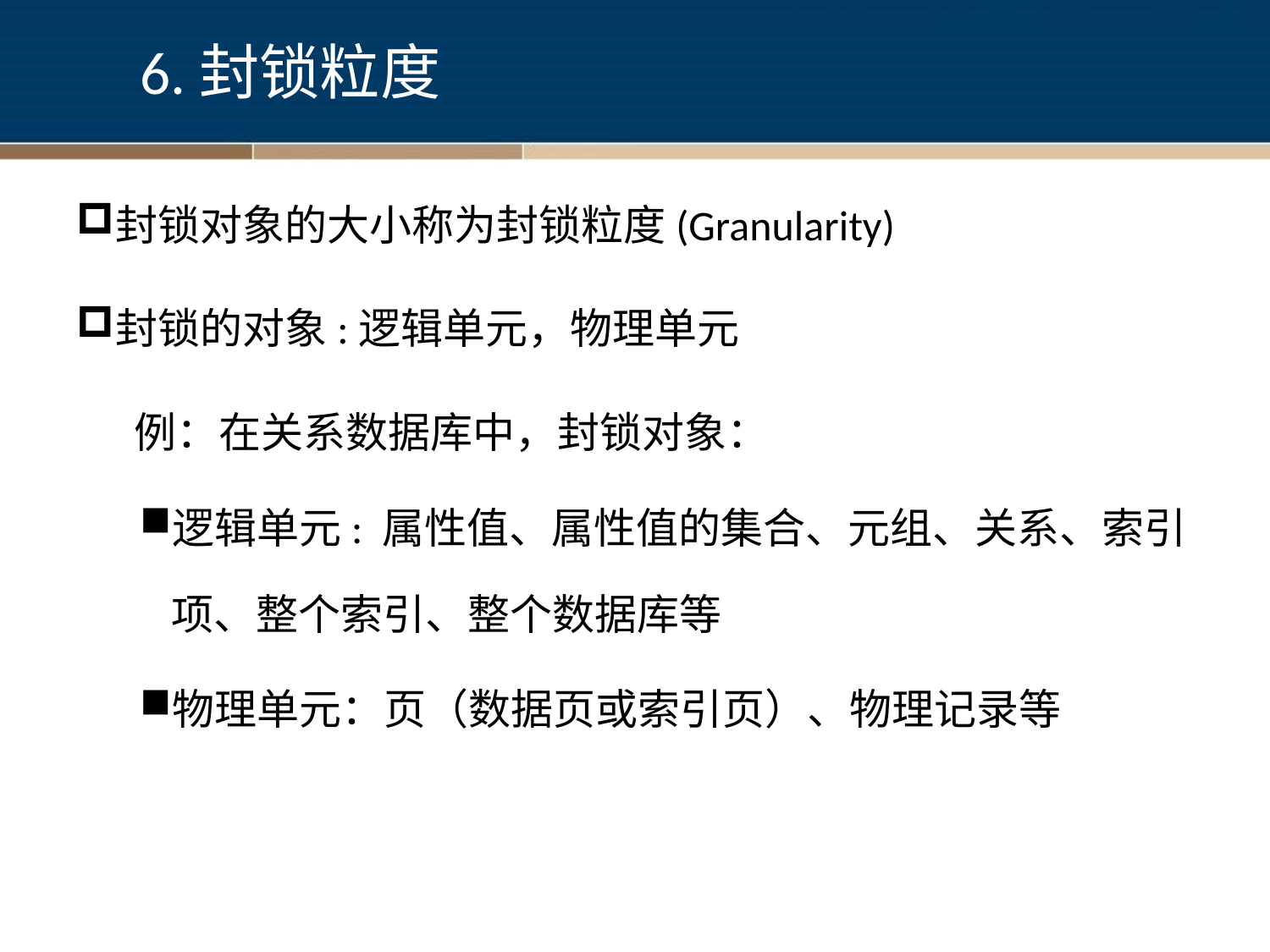

6.封锁粒度
封锁对象的大小称为封锁粒度(Granularity)
封锁的对象:逻辑单元，物理单元
     例：在关系数据库中，封锁对象：
逻辑单元: 属性值、属性值的集合、元组、关系、索引项、整个索引、整个数据库等
物理单元：页（数据页或索引页）、物理记录等